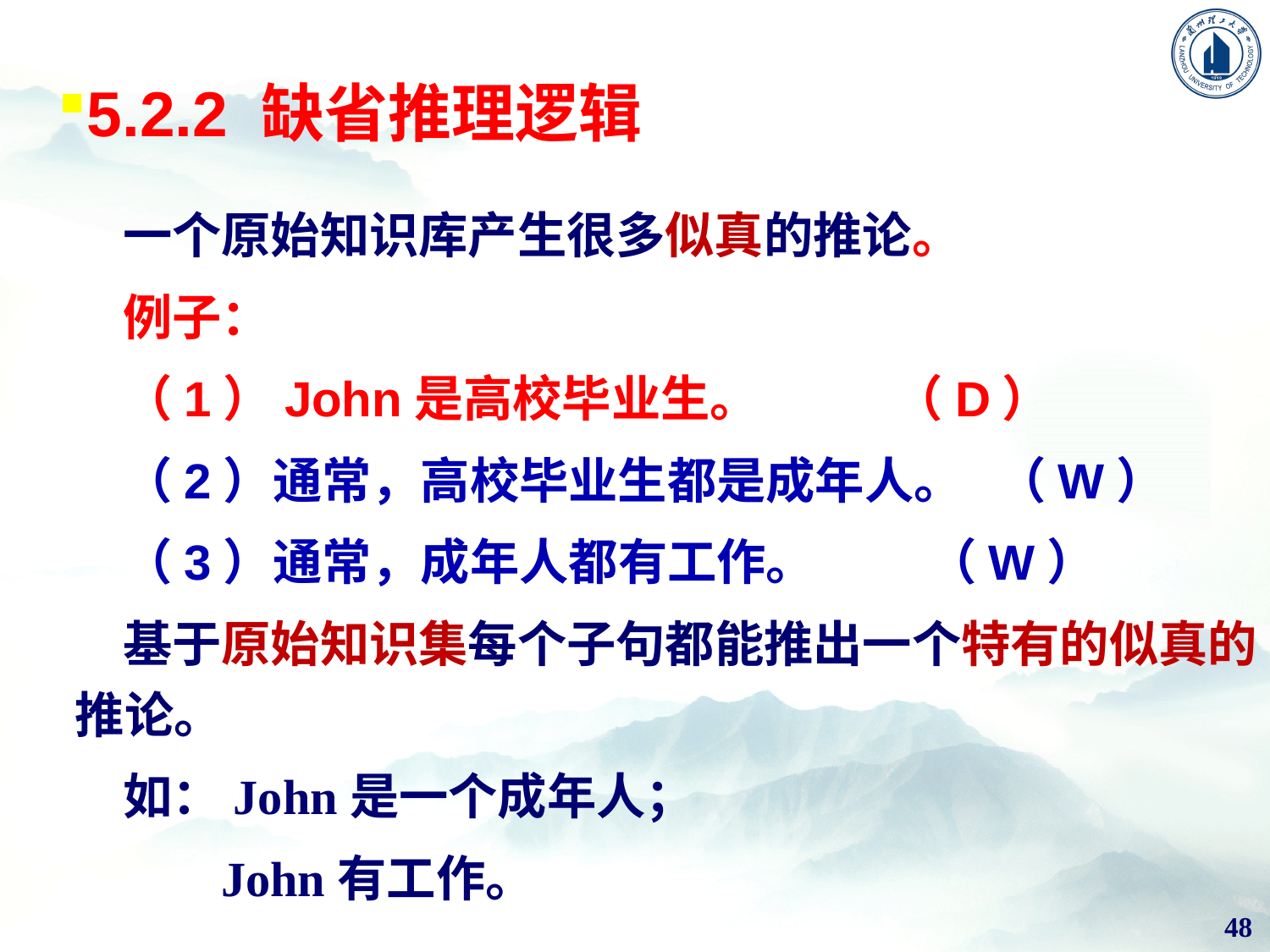

5.2.2 缺省推理逻辑
一个原始知识库产生很多似真的推论。
例子：
（1）John是高校毕业生。            （D）
（2）通常，高校毕业生都是成年人。   （W）
（3）通常，成年人都有工作。          （W）
基于原始知识集每个子句都能推出一个特有的似真的推论。
如：John是一个成年人；
        John有工作。
48